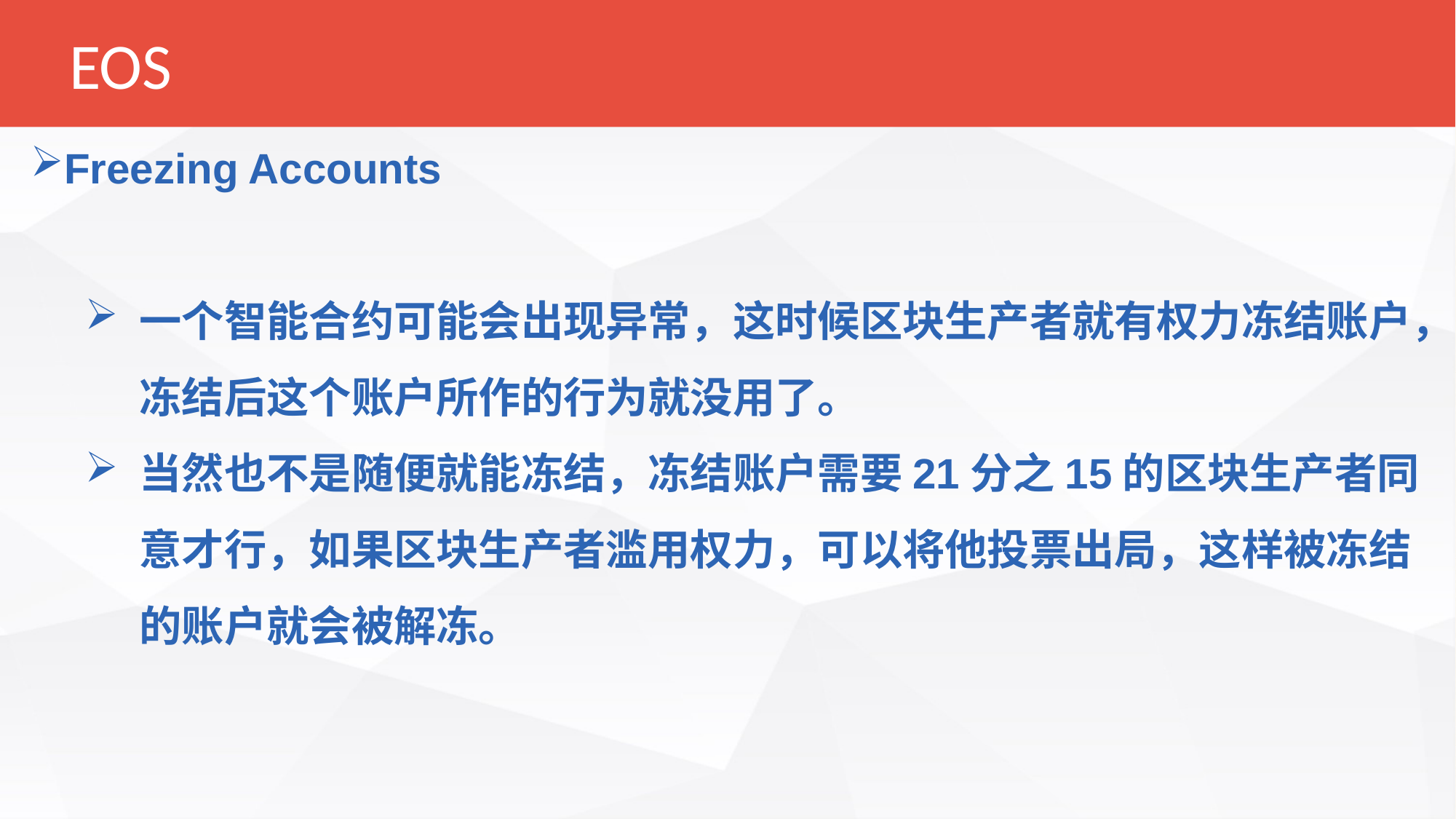

EOS
Freezing Accounts

一个智能合约可能会出现异常，这时候区块生产者就有权力冻结账户，冻结后这个账户所作的行为就没用了。
当然也不是随便就能冻结，冻结账户需要21分之15的区块生产者同意才行，如果区块生产者滥用权力，可以将他投票出局，这样被冻结的账户就会被解冻。